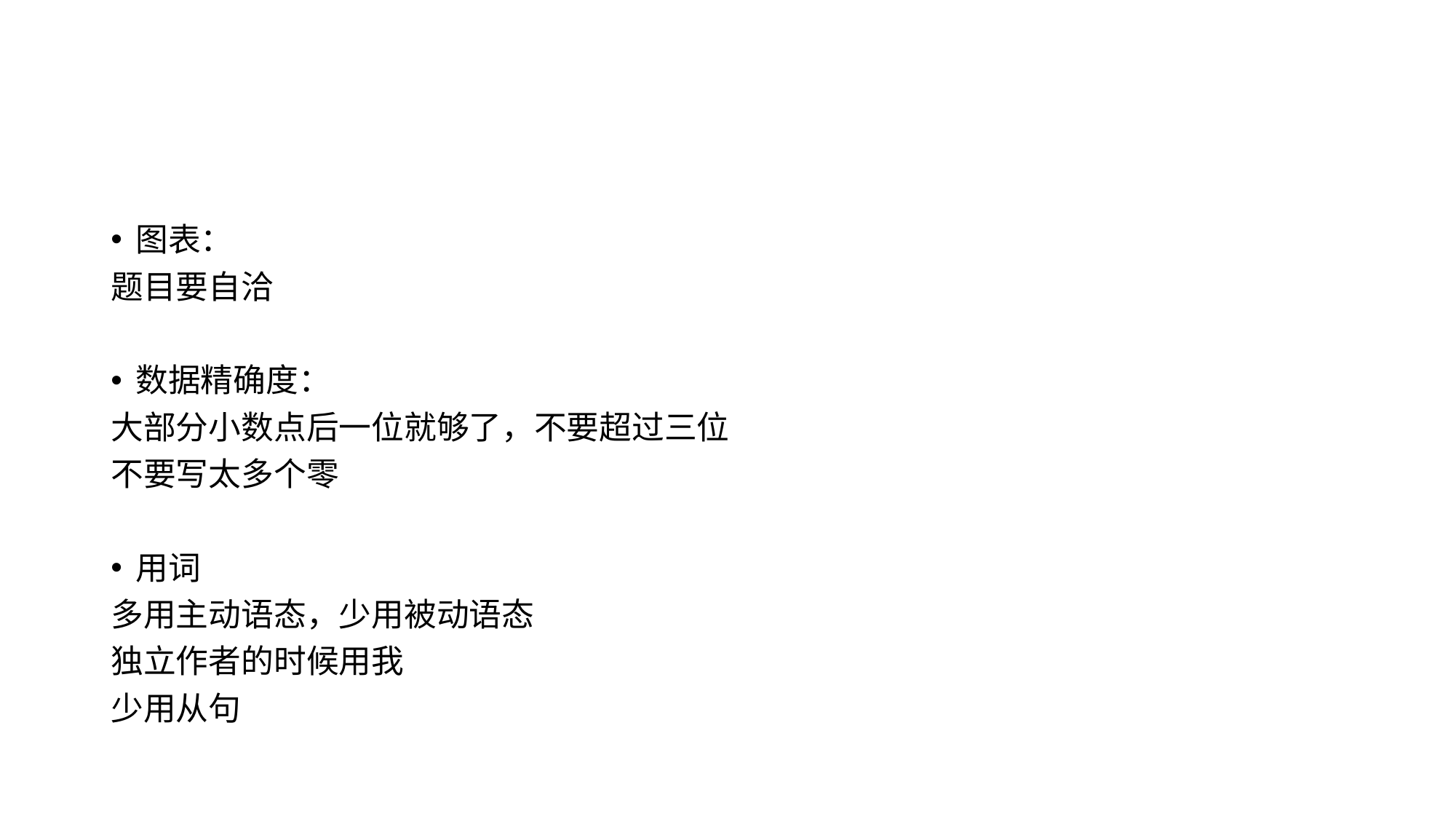

#
图表：
题目要自洽

数据精确度：
大部分小数点后一位就够了，不要超过三位
不要写太多个零

用词
多用主动语态，少用被动语态
独立作者的时候用我
少用从句